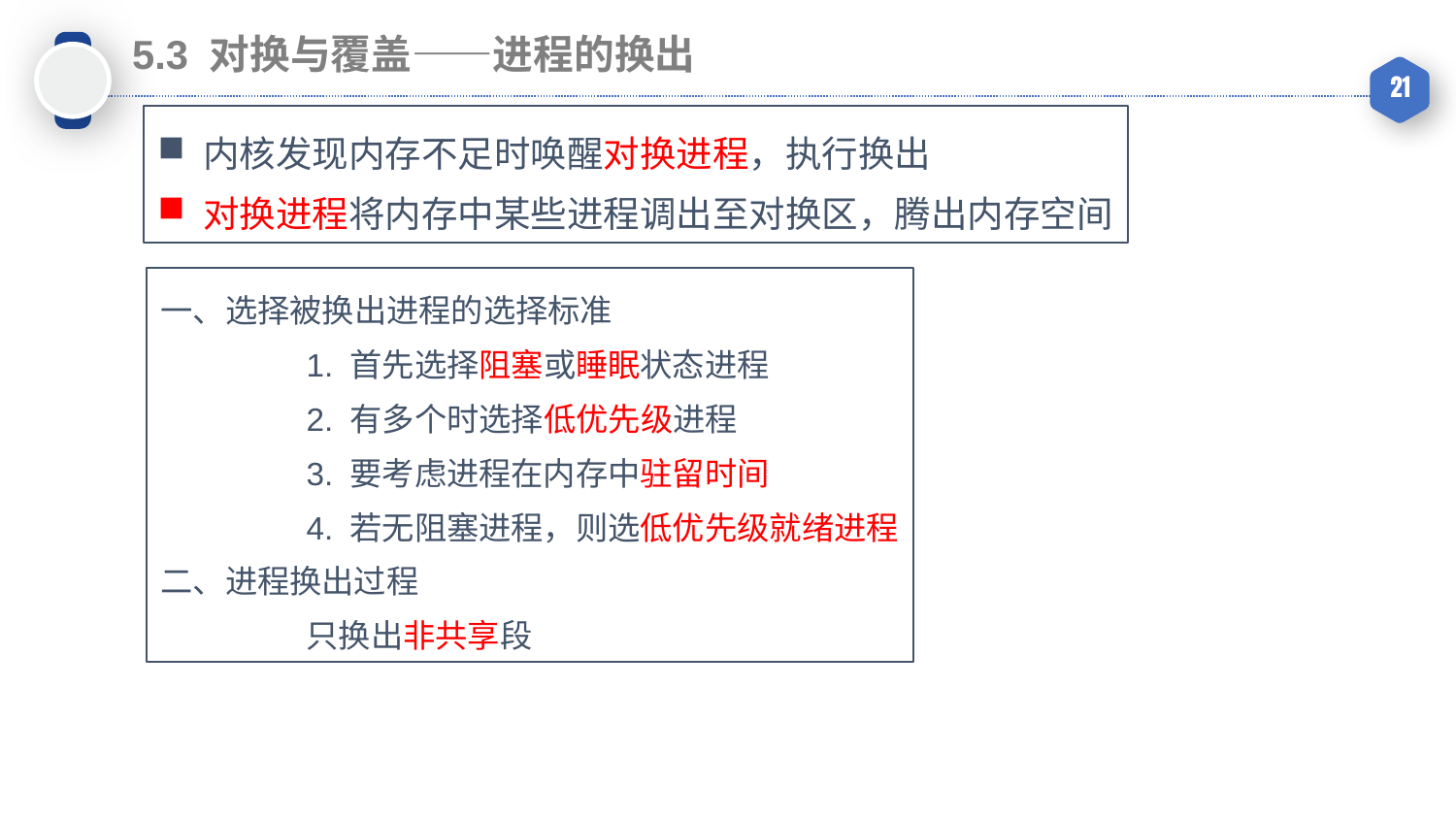

5.3 对换与覆盖——进程的换出
内核发现内存不足时唤醒对换进程，执行换出
对换进程将内存中某些进程调出至对换区，腾出内存空间
一、选择被换出进程的选择标准
	1. 首先选择阻塞或睡眠状态进程
	2. 有多个时选择低优先级进程
	3. 要考虑进程在内存中驻留时间
	4. 若无阻塞进程，则选低优先级就绪进程
二、进程换出过程
	只换出非共享段